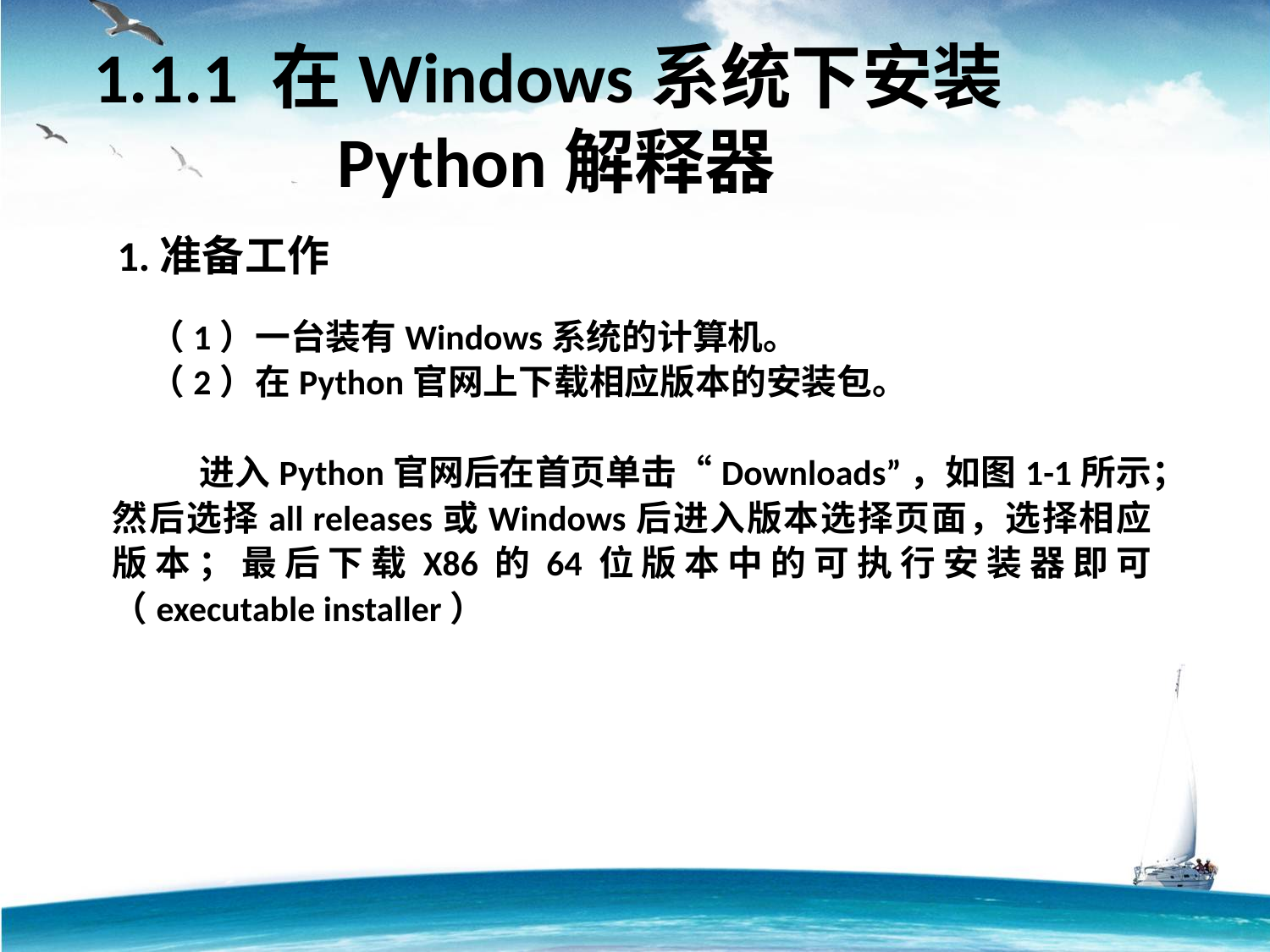

1.1.1 在Windows系统下安装Python解释器
1.准备工作
（1）一台装有Windows系统的计算机。
（2）在Python官网上下载相应版本的安装包。

     进入Python官网后在首页单击“Downloads”，如图1-1所示；然后选择all releases或Windows后进入版本选择页面，选择相应版本；最后下载X86的64位版本中的可执行安装器即可（executable installer）
TEXT  add here
TEXT  add here
TEXT  add here
TEXT  add here
TEXT  add here
TEXT  add here